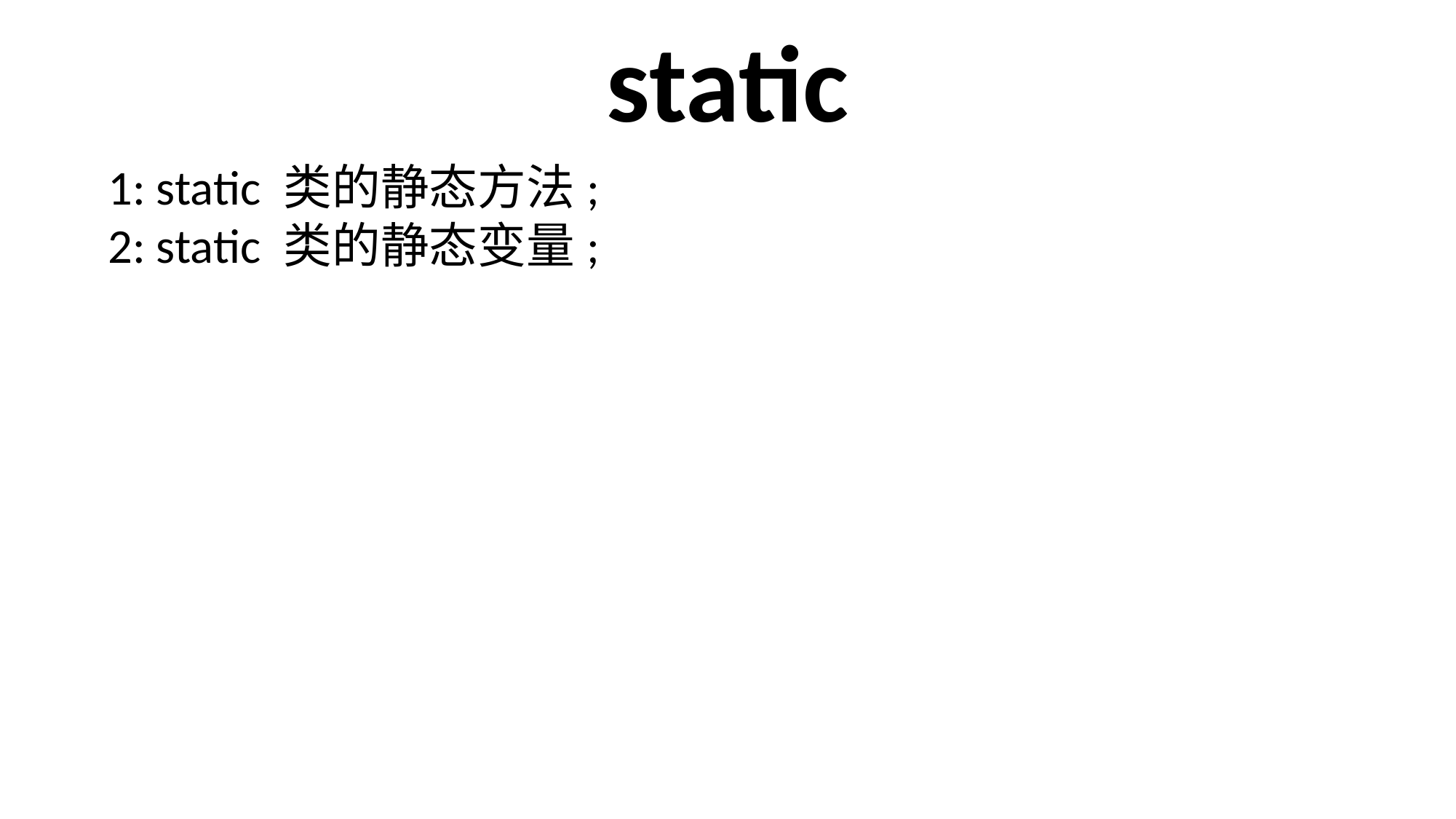

static
1: static 类的静态方法;
2: static 类的静态变量;
3